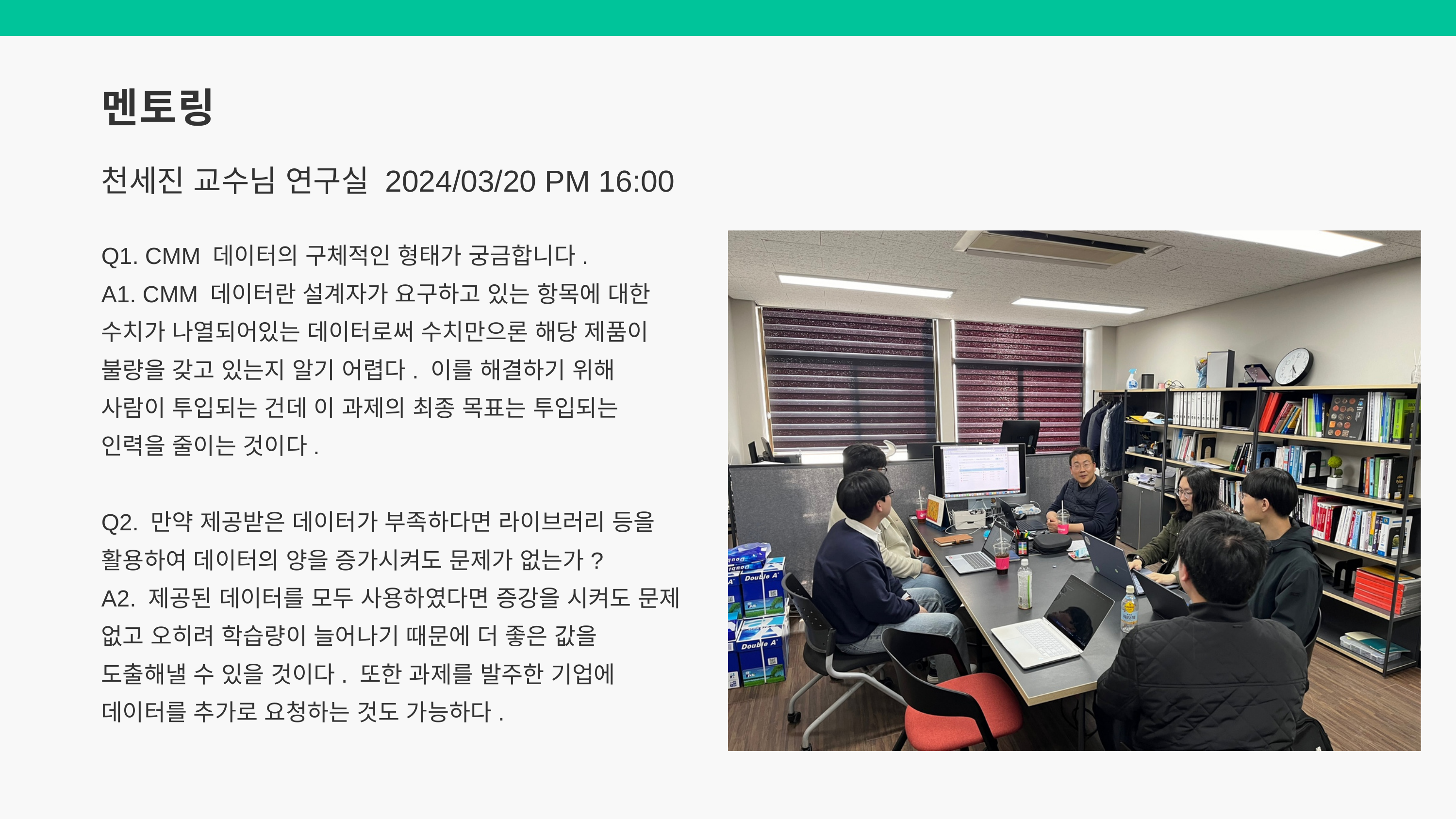

멘토링
천세진 교수님 연구실 2024/03/20 PM 16:00
Q1. CMM 데이터의 구체적인 형태가 궁금합니다.
A1. CMM 데이터란 설계자가 요구하고 있는 항목에 대한 수치가 나열되어있는 데이터로써 수치만으론 해당 제품이 불량을 갖고 있는지 알기 어렵다. 이를 해결하기 위해 사람이 투입되는 건데 이 과제의 최종 목표는 투입되는 인력을 줄이는 것이다.

Q2. 만약 제공받은 데이터가 부족하다면 라이브러리 등을 활용하여 데이터의 양을 증가시켜도 문제가 없는가?
A2. 제공된 데이터를 모두 사용하였다면 증강을 시켜도 문제 없고 오히려 학습량이 늘어나기 때문에 더 좋은 값을 도출해낼 수 있을 것이다. 또한 과제를 발주한 기업에 데이터를 추가로 요청하는 것도 가능하다.